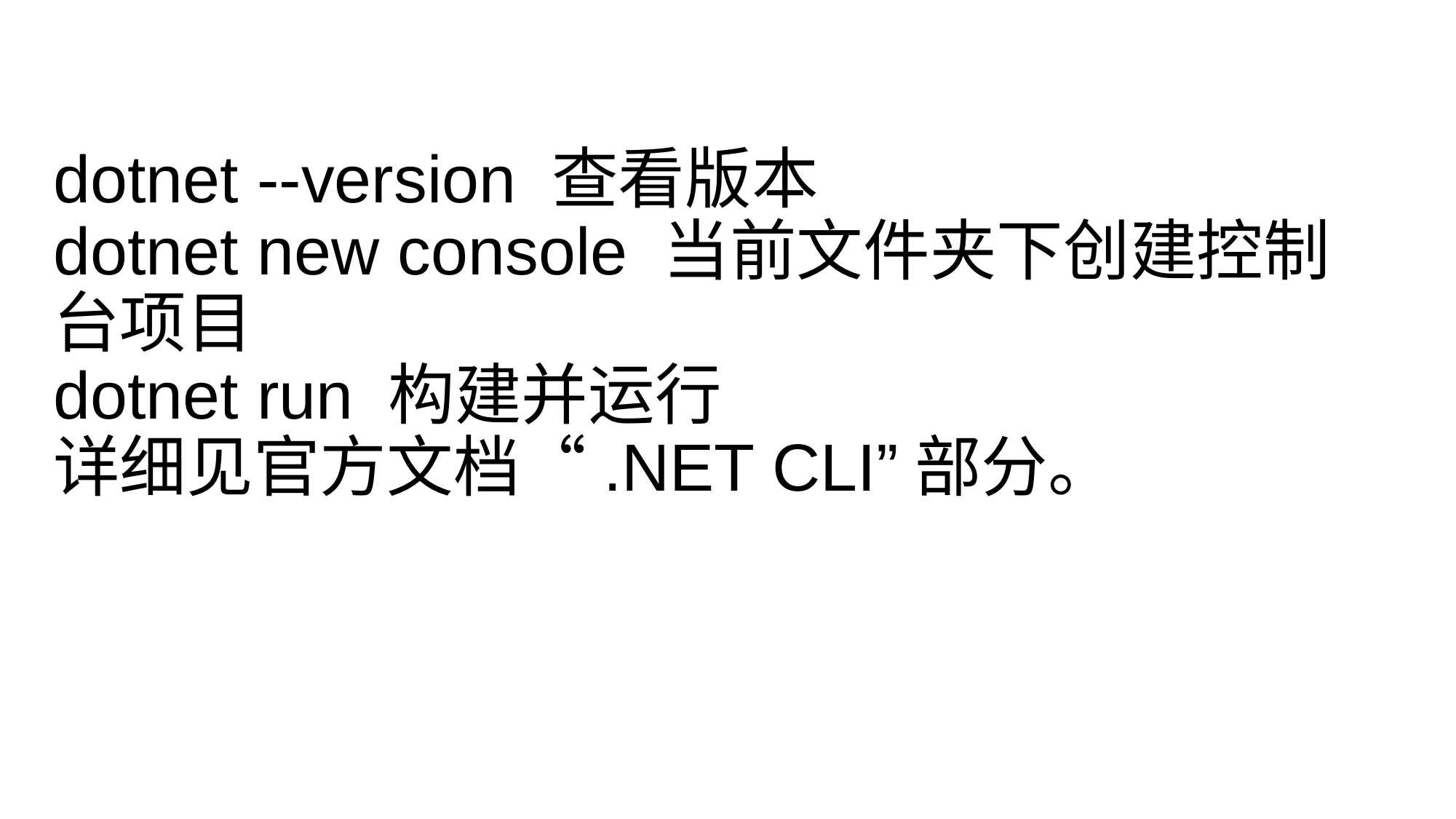

# dotnet --version 查看版本 dotnet new console 当前文件夹下创建控制台项目 dotnet run 构建并运行 详细见官方文档“.NET CLI”部分。